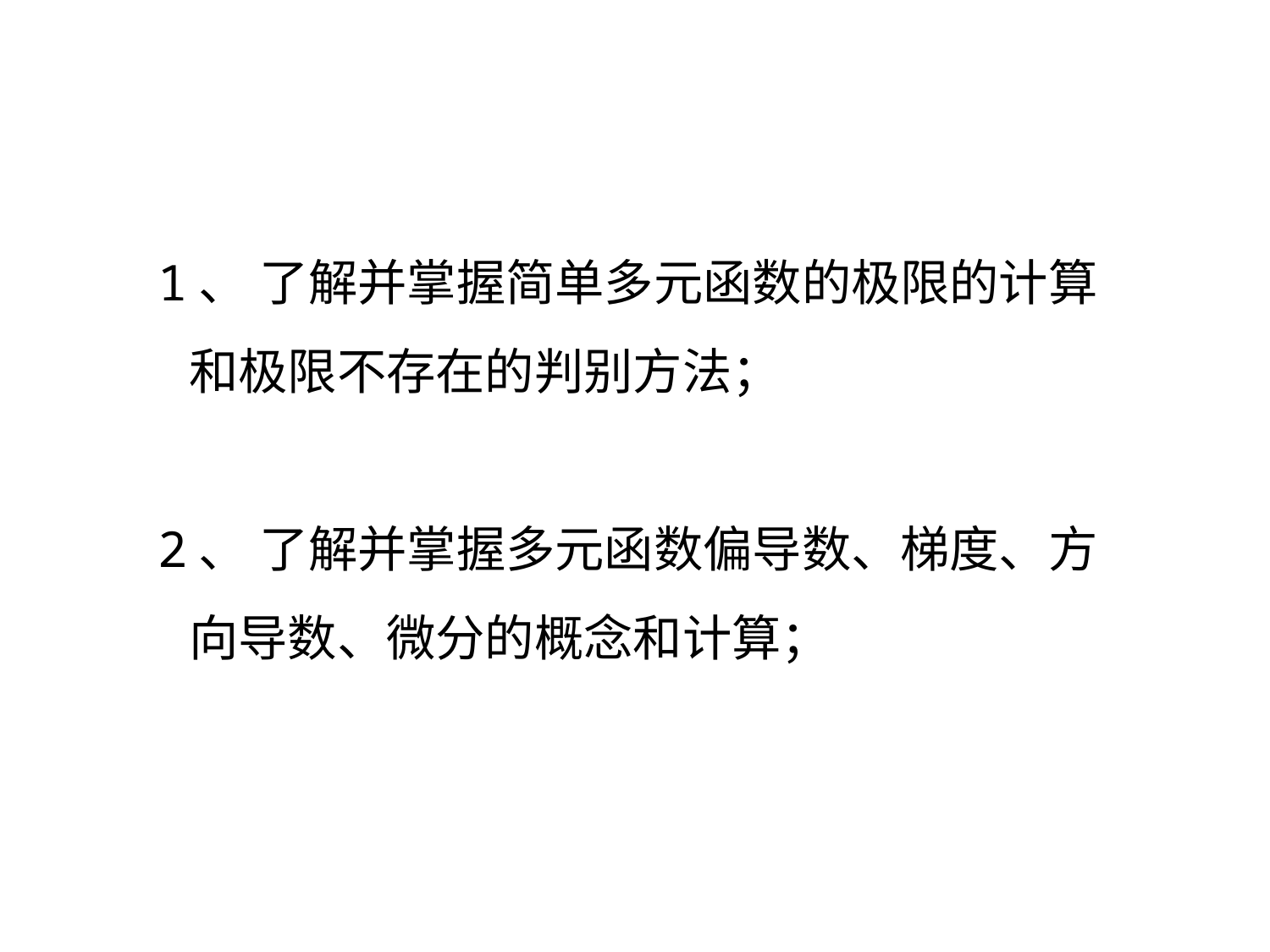

1、 了解并掌握简单多元函数的极限的计算和极限不存在的判别方法；

2、 了解并掌握多元函数偏导数、梯度、方向导数、微分的概念和计算；